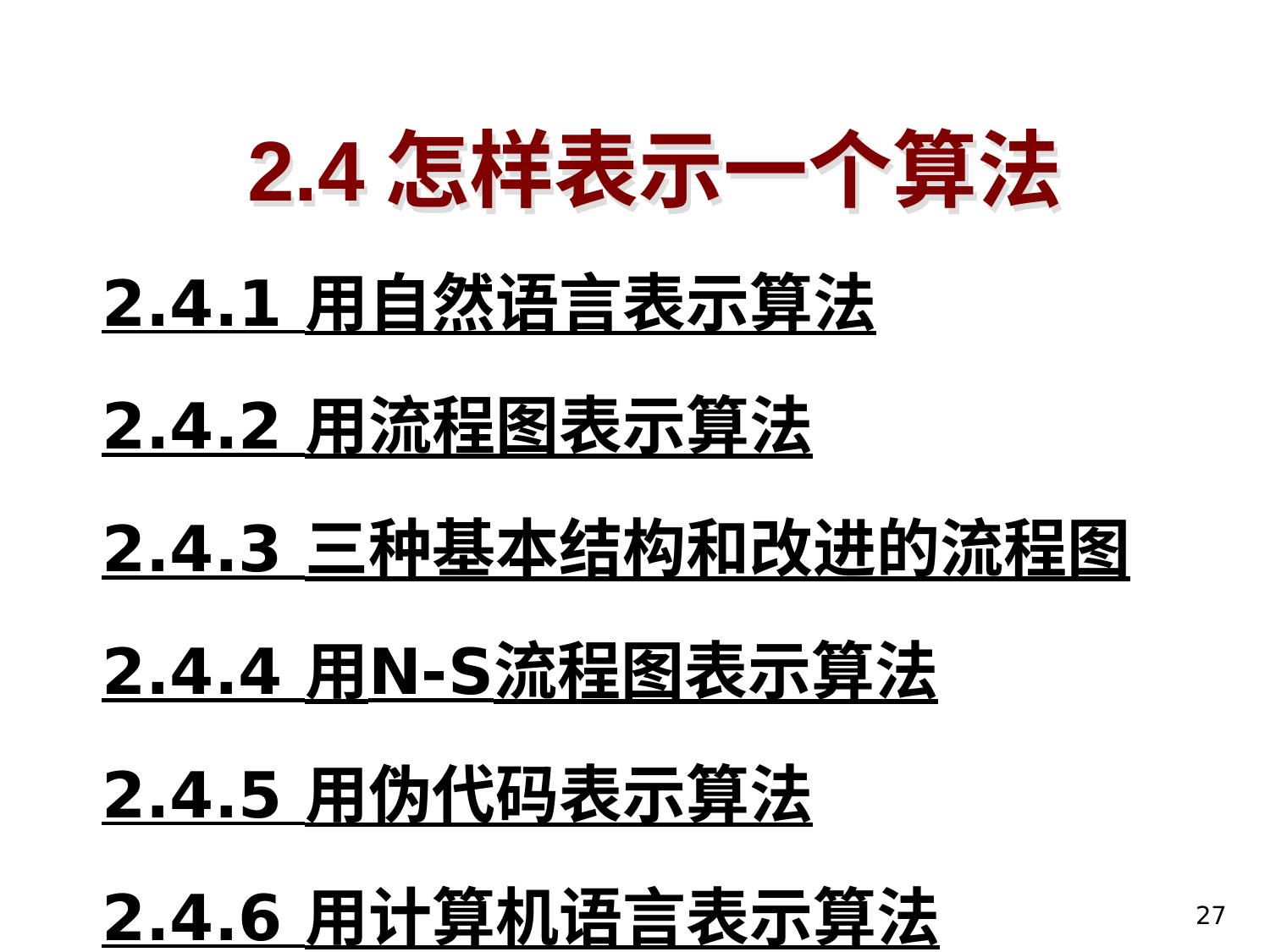

# 2.4怎样表示一个算法
2.4.1 用自然语言表示算法
2.4.2 用流程图表示算法
2.4.3 三种基本结构和改进的流程图
2.4.4 用N-S流程图表示算法
2.4.5 用伪代码表示算法
2.4.6 用计算机语言表示算法
27